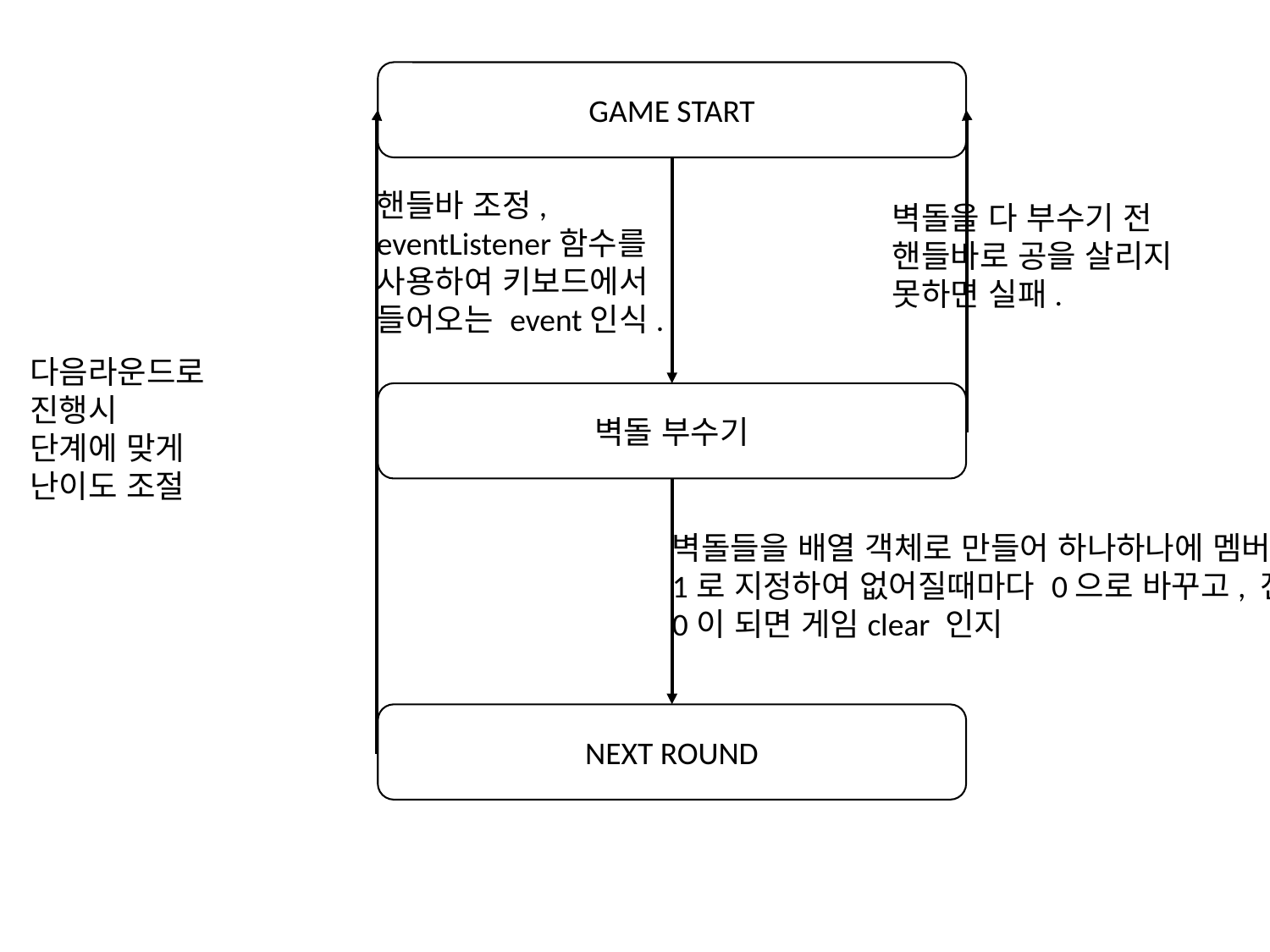

GAME START
핸들바 조정,
eventListener함수를 사용하여 키보드에서 들어오는 event인식.
벽돌을 다 부수기 전
핸들바로 공을 살리지 못하면 실패.
다음라운드로
진행시
단계에 맞게
난이도 조절
벽돌 부수기
벽돌들을 배열 객체로 만들어 하나하나에 멤버값을 1로 지정하여 없어질때마다 0으로 바꾸고, 전부 0이 되면 게임clear 인지
NEXT ROUND